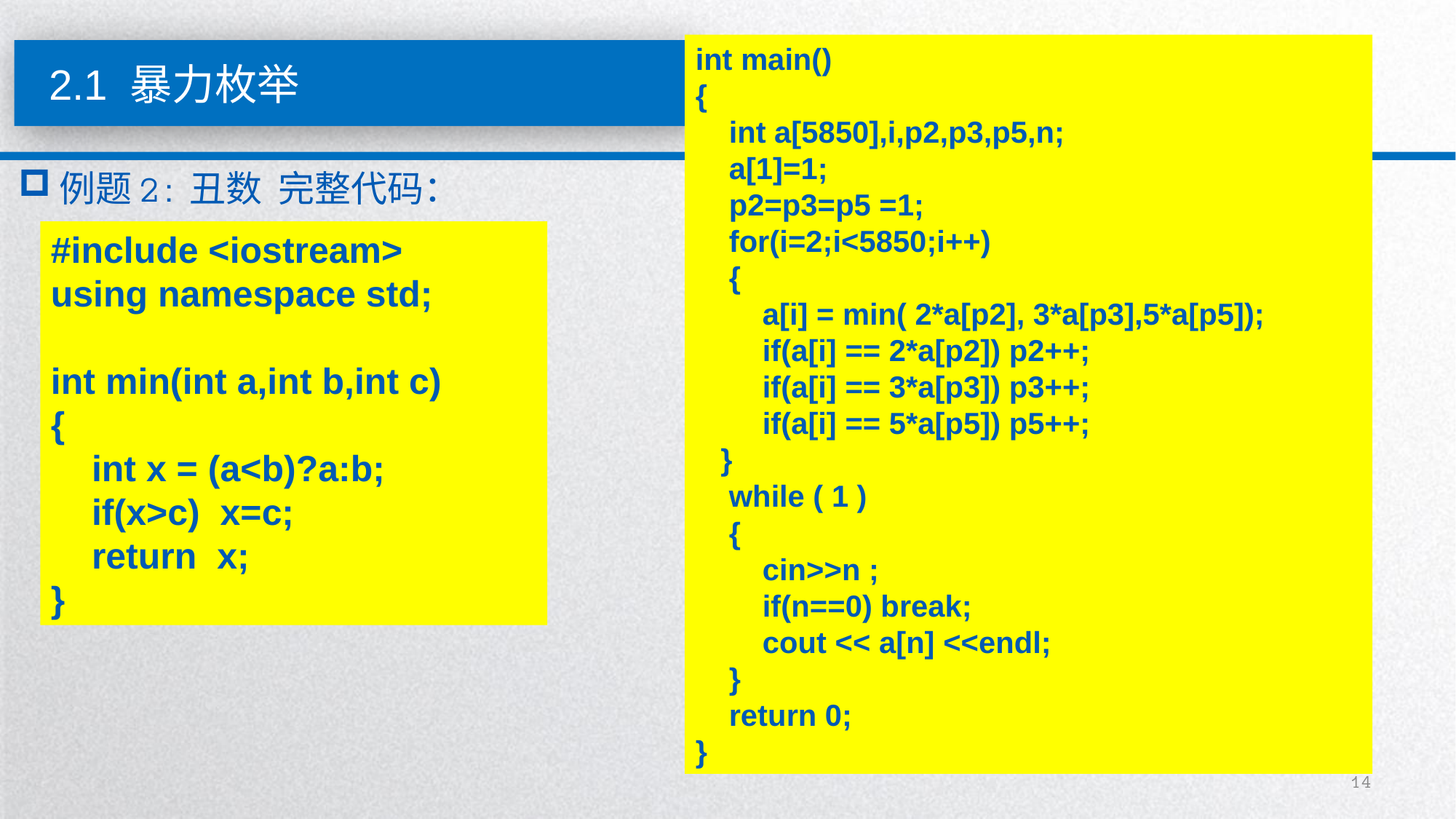

int main()
{
    int a[5850],i,p2,p3,p5,n;
    a[1]=1;
    p2=p3=p5 =1;
    for(i=2;i<5850;i++)
    {
        a[i] = min( 2*a[p2], 3*a[p3],5*a[p5]);
        if(a[i] == 2*a[p2]) p2++;
        if(a[i] == 3*a[p3]) p3++;
        if(a[i] == 5*a[p5]) p5++;
   }
    while ( 1 )
    {
        cin>>n ;
        if(n==0) break;
        cout << a[n] <<endl;
    }
    return 0;
}
2.1 暴力枚举
例题2:丑数  完整代码：
#include <iostream>
using namespace std;

int min(int a,int b,int c)
{
    int x = (a<b)?a:b;
    if(x>c)  x=c;
    return  x;
}
14